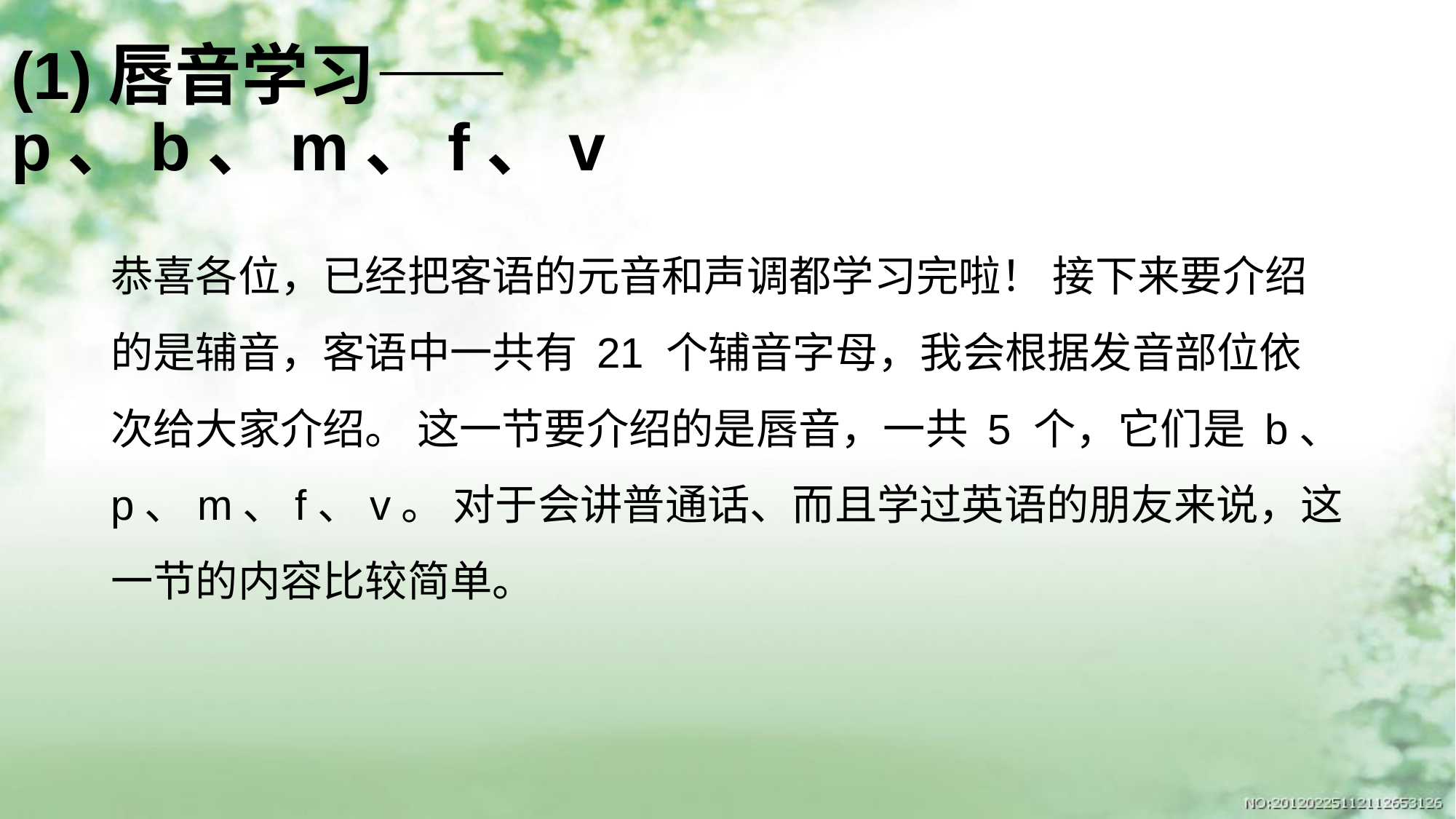

# (1)唇音学习—— p、b、m、f、v
恭喜各位，已经把客语的元音和声调都学习完啦！ 接下来要介绍的是辅音，客语中一共有 21 个辅音字母，我会根据发音部位依次给大家介绍。 这一节要介绍的是唇音，一共 5 个，它们是 b、p、m、f、v。 对于会讲普通话、而且学过英语的朋友来说，这一节的内容比较简单。